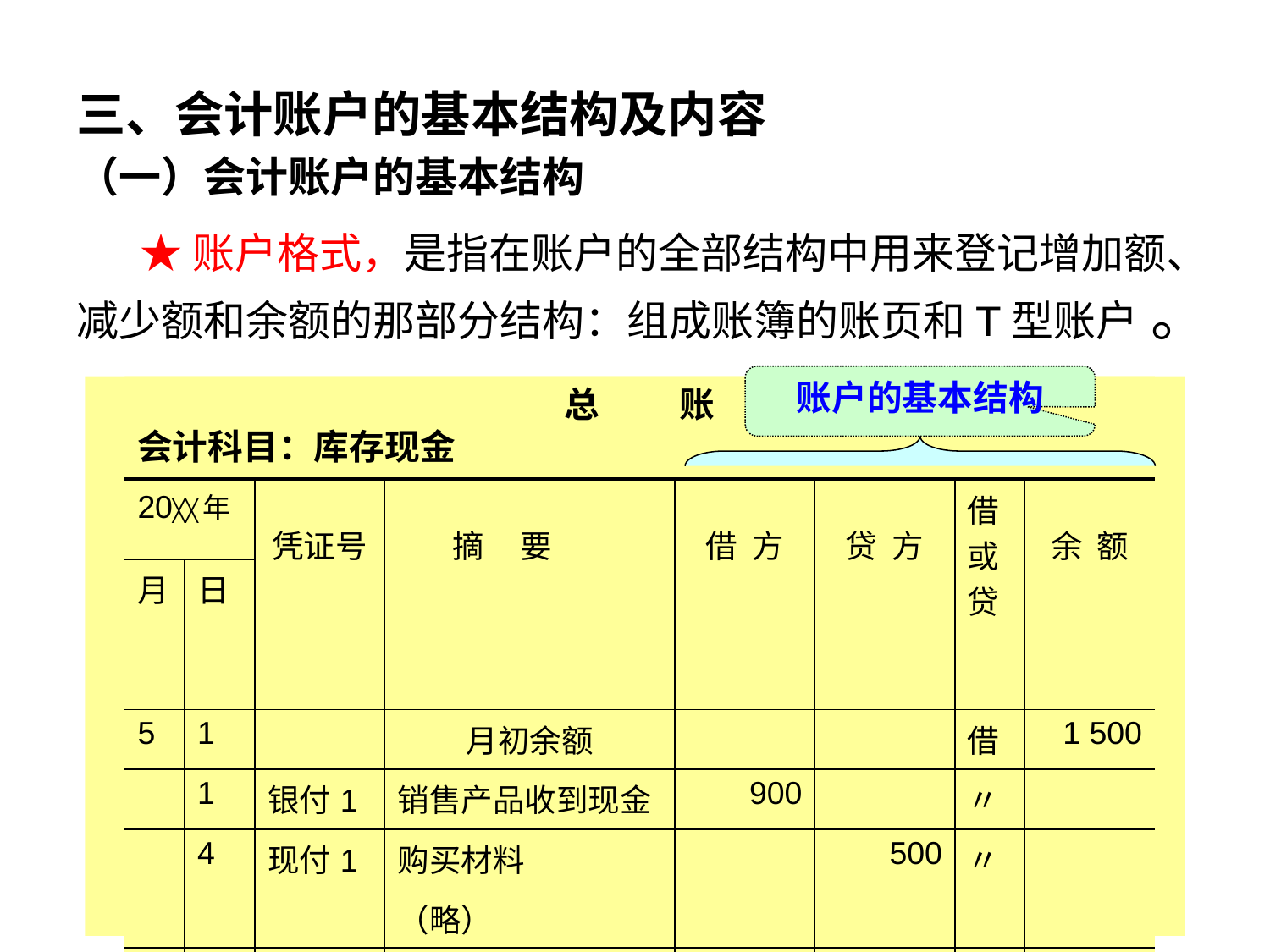

三、会计账户的基本结构及内容
（一）会计账户的基本结构
     ★账户格式，是指在账户的全部结构中用来登记增加额、减少额和余额的那部分结构：组成账簿的账页和T型账户 。

账户的基本结构

总          账
会计科目：库存现金
| 20╳╳年 |  | 凭证号 | 摘 要 | 借 方 | 贷 方 | 借 或 贷 | 余 额 |
| --- | --- | --- | --- | --- | --- | --- | --- |
| 月 | 日 |  |  |  |  |  |  |
| 5 | 1 |  | 月初余额 |  |  | 借 | 1 500 |
|  | 1 | 银付1 | 销售产品收到现金 | 900 |  | 〃 |  |
|  | 4 | 现付1 | 购买材料 |  | 500 | 〃 |  |
|  |  |  | （略） |  |  |  |  |
| 3 | 31 |  | 本月合计 | 1 700 | 2 200 | 借 | 1 000 |

14